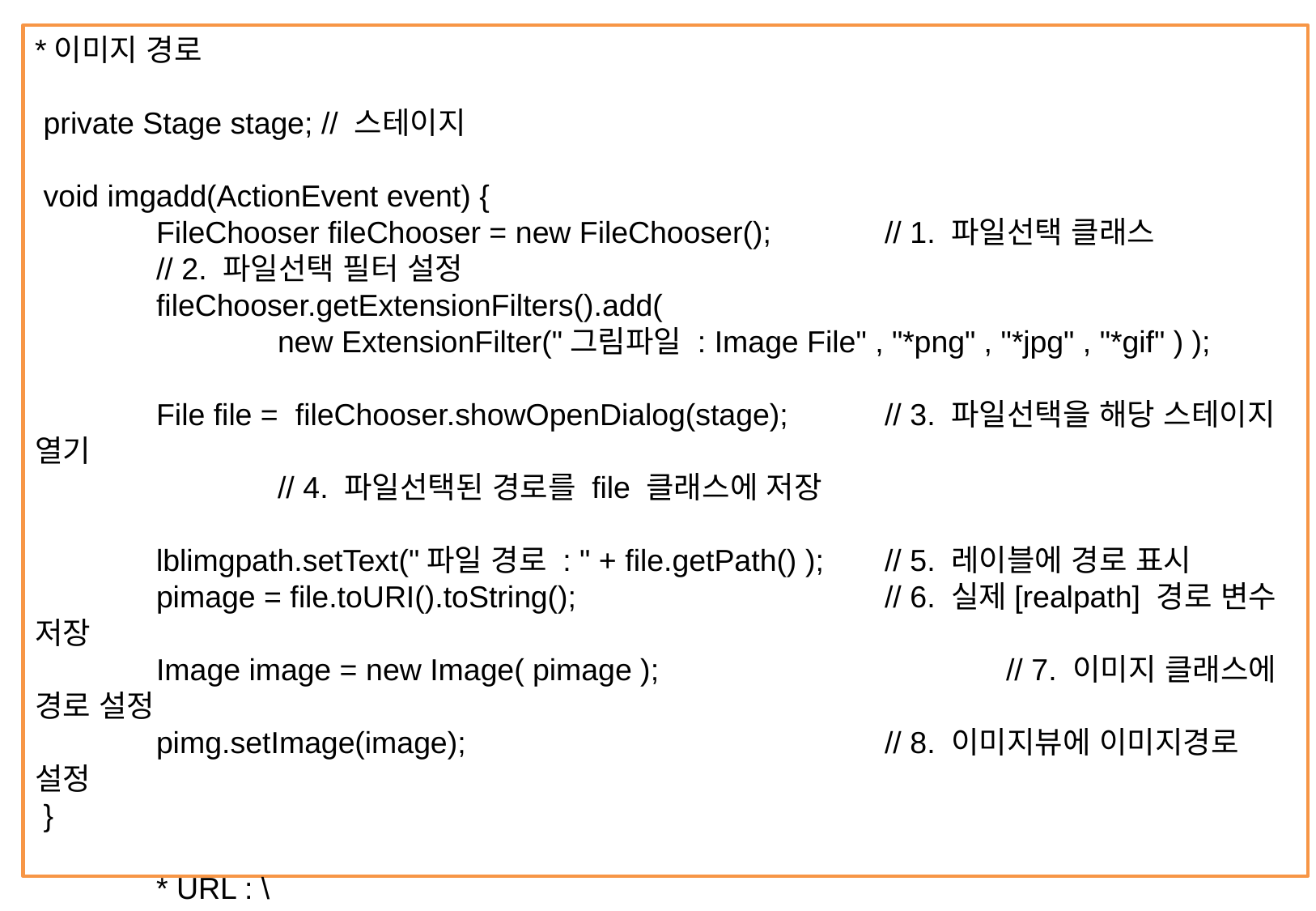

*이미지 경로

 private Stage stage; // 스테이지

 void imgadd(ActionEvent event) {
    	FileChooser fileChooser = new FileChooser(); 	// 1. 파일선택 클래스
	// 2. 파일선택 필터 설정
	fileChooser.getExtensionFilters().add(
		new ExtensionFilter("그림파일 : Image File" , "*png" , "*jpg" , "*gif" ) );

	File file =  fileChooser.showOpenDialog(stage);	// 3. 파일선택을 해당 스테이지 열기
		// 4. 파일선택된 경로를 file 클래스에 저장

	lblimgpath.setText("파일 경로 : " + file.getPath() );	// 5. 레이블에 경로 표시
	pimage = file.toURI().toString(); 			// 6. 실제[realpath] 경로 변수 저장
	Image image = new Image( pimage );			// 7. 이미지 클래스에 경로 설정
    	pimg.setImage(image);				// 8. 이미지뷰에 이미지경로 설정
 }

	* URL : \
	* URI :  /